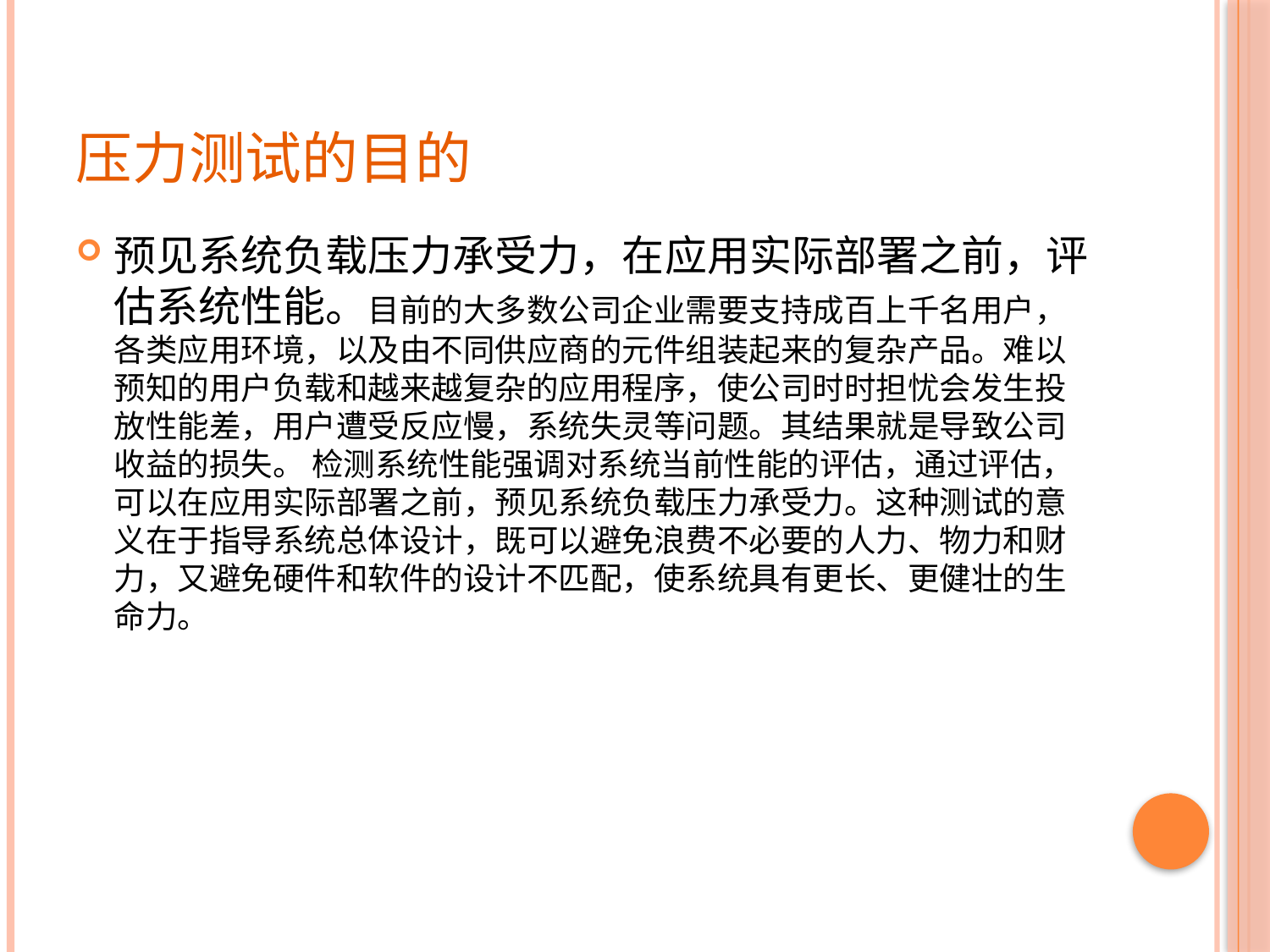

# 压力测试的目的
预见系统负载压力承受力，在应用实际部署之前，评估系统性能。目前的大多数公司企业需要支持成百上千名用户，各类应用环境，以及由不同供应商的元件组装起来的复杂产品。难以预知的用户负载和越来越复杂的应用程序，使公司时时担忧会发生投放性能差，用户遭受反应慢，系统失灵等问题。其结果就是导致公司收益的损失。 检测系统性能强调对系统当前性能的评估，通过评估，可以在应用实际部署之前，预见系统负载压力承受力。这种测试的意义在于指导系统总体设计，既可以避免浪费不必要的人力、物力和财力，又避免硬件和软件的设计不匹配，使系统具有更长、更健壮的生命力。